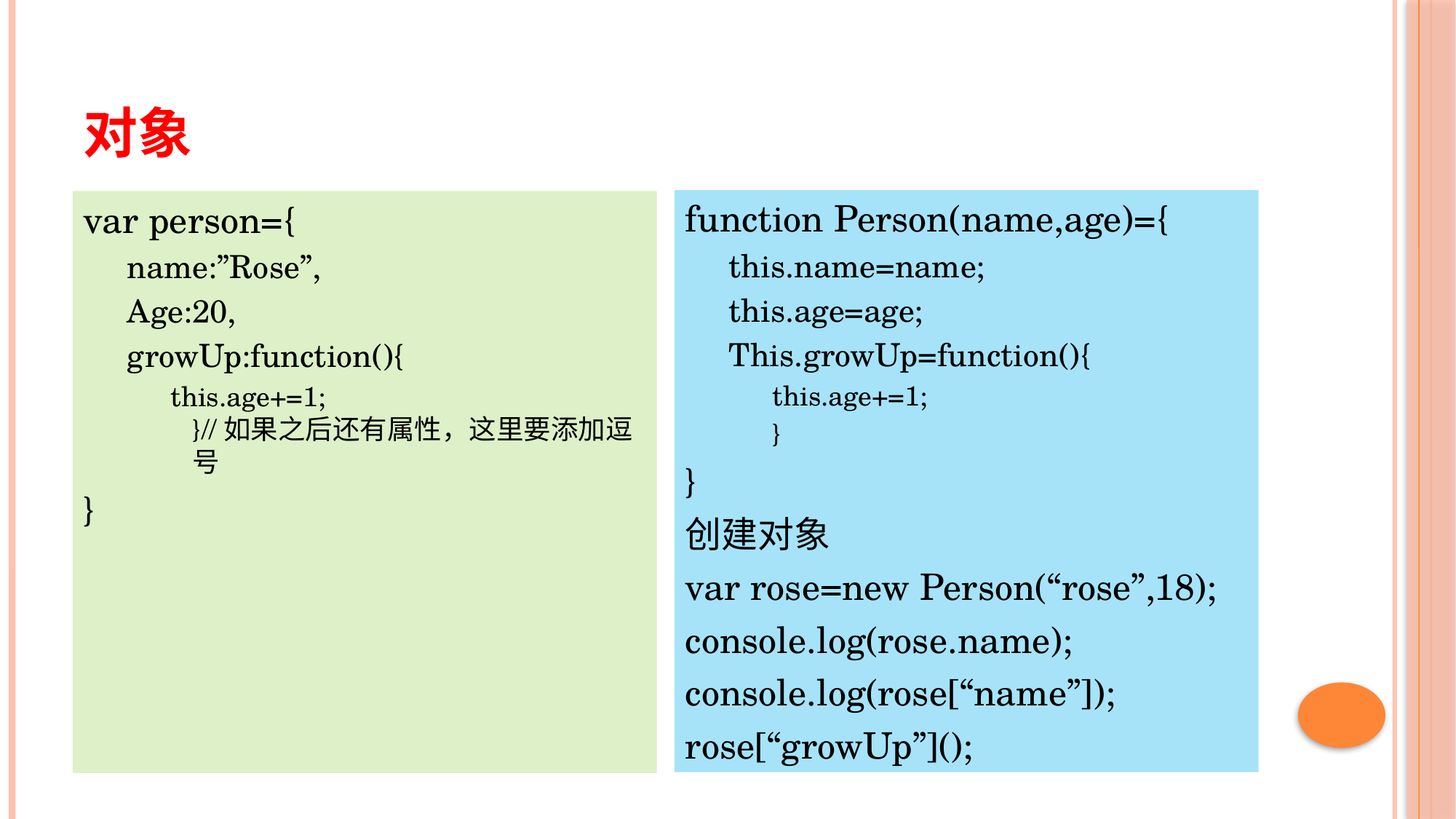

# 对象
function Person(name,age)={
this.name=name;
this.age=age;
This.growUp=function(){
this.age+=1;
}
}
创建对象
var rose=new Person(“rose”,18);
console.log(rose.name);
console.log(rose[“name”]);
rose[“growUp”]();
var person={
name:”Rose”,
Age:20,
growUp:function(){
this.age+=1;
}//如果之后还有属性，这里要添加逗号
}